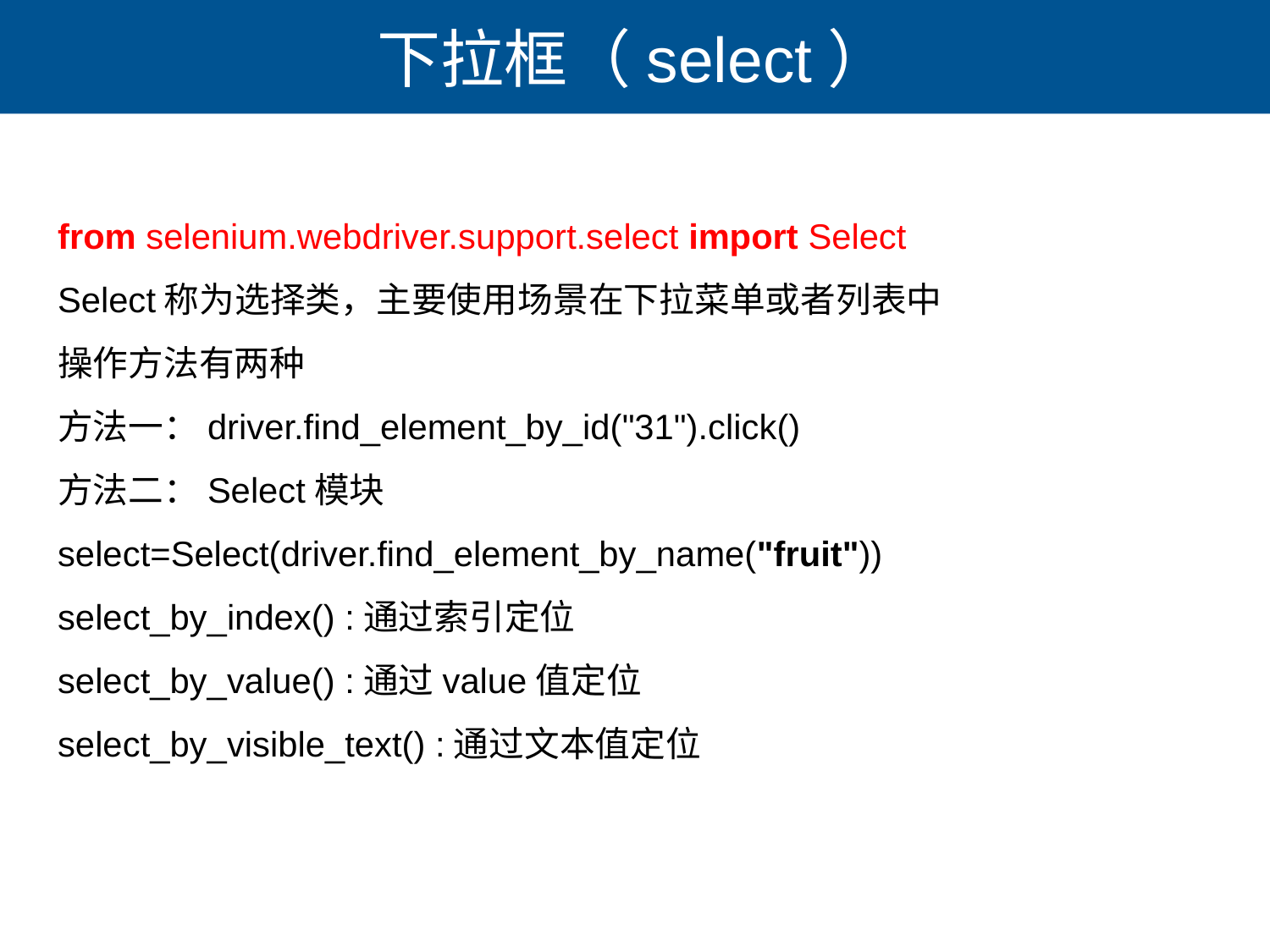

# 下拉框（select）
from selenium.webdriver.support.select import Select
Select称为选择类，主要使用场景在下拉菜单或者列表中
操作方法有两种
方法一：driver.find_element_by_id("31").click()
方法二：Select模块
select=Select(driver.find_element_by_name("fruit"))
select_by_index() :通过索引定位
select_by_value() :通过value值定位
select_by_visible_text() :通过文本值定位